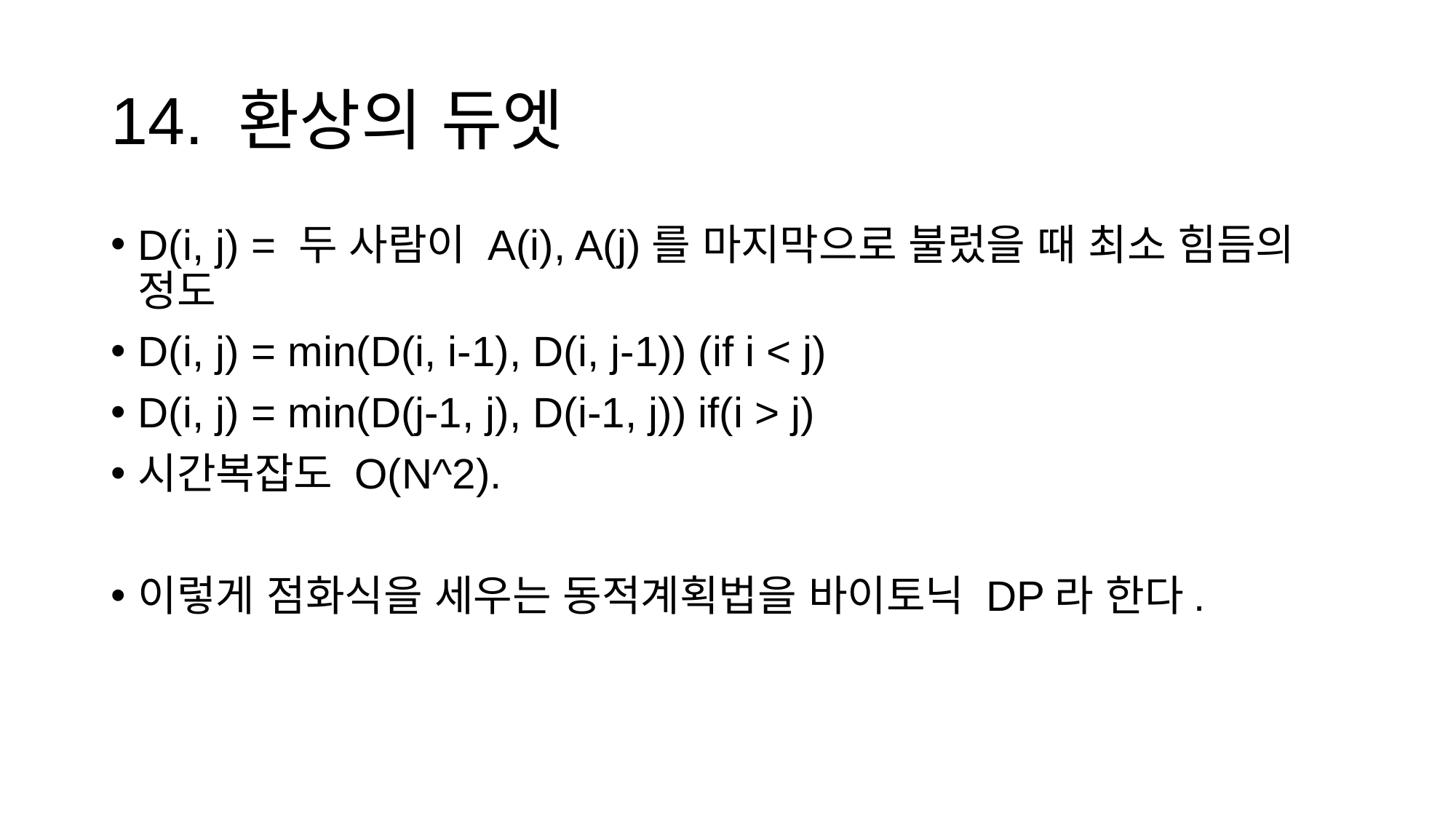

# 14. 환상의 듀엣
D(i, j) = 두 사람이 A(i), A(j)를 마지막으로 불렀을 때 최소 힘듬의 정도
D(i, j) = min(D(i, i-1), D(i, j-1)) (if i < j)
D(i, j) = min(D(j-1, j), D(i-1, j)) if(i > j)
시간복잡도 O(N^2).

이렇게 점화식을 세우는 동적계획법을 바이토닉 DP라 한다.